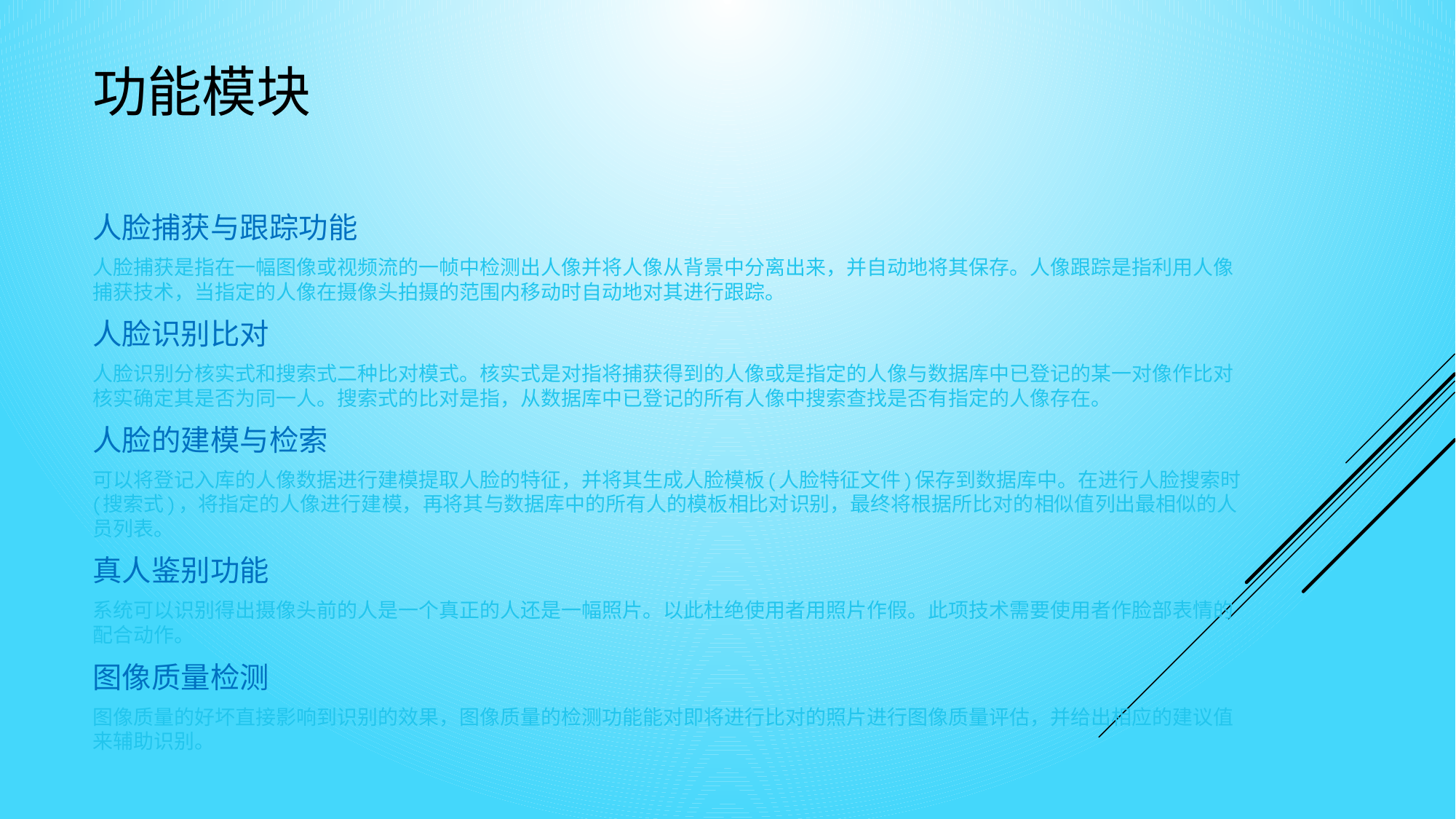

# 功能模块
人脸捕获与跟踪功能
人脸捕获是指在一幅图像或视频流的一帧中检测出人像并将人像从背景中分离出来，并自动地将其保存。人像跟踪是指利用人像捕获技术，当指定的人像在摄像头拍摄的范围内移动时自动地对其进行跟踪。
人脸识别比对
人脸识别分核实式和搜索式二种比对模式。核实式是对指将捕获得到的人像或是指定的人像与数据库中已登记的某一对像作比对核实确定其是否为同一人。搜索式的比对是指，从数据库中已登记的所有人像中搜索查找是否有指定的人像存在。
人脸的建模与检索
可以将登记入库的人像数据进行建模提取人脸的特征，并将其生成人脸模板(人脸特征文件)保存到数据库中。在进行人脸搜索时(搜索式)，将指定的人像进行建模，再将其与数据库中的所有人的模板相比对识别，最终将根据所比对的相似值列出最相似的人员列表。
真人鉴别功能
系统可以识别得出摄像头前的人是一个真正的人还是一幅照片。以此杜绝使用者用照片作假。此项技术需要使用者作脸部表情的配合动作。
图像质量检测
图像质量的好坏直接影响到识别的效果，图像质量的检测功能能对即将进行比对的照片进行图像质量评估，并给出相应的建议值来辅助识别。